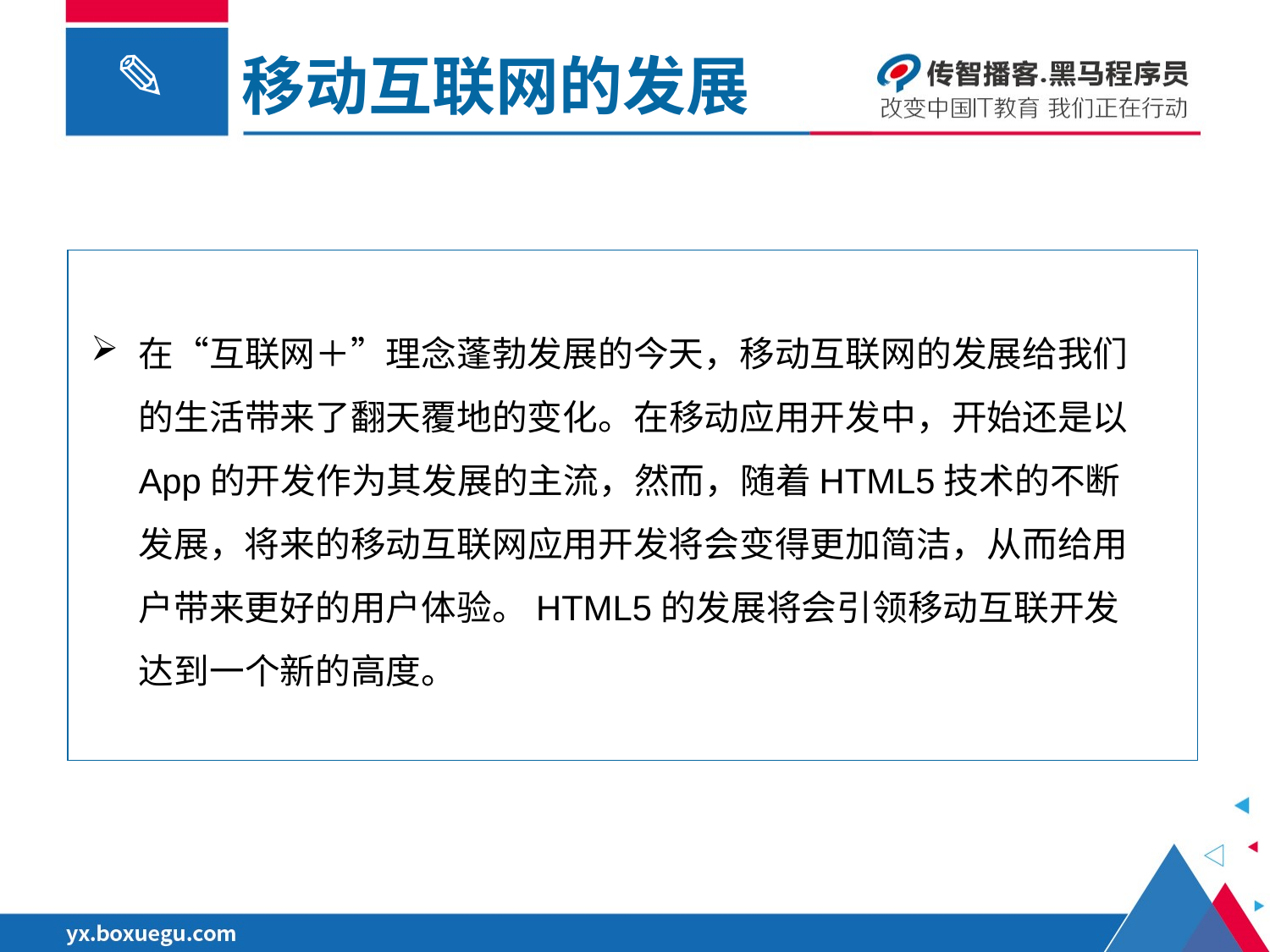

移动互联网的发展

在“互联网＋”理念蓬勃发展的今天，移动互联网的发展给我们的生活带来了翻天覆地的变化。在移动应用开发中，开始还是以App的开发作为其发展的主流，然而，随着HTML5技术的不断发展，将来的移动互联网应用开发将会变得更加简洁，从而给用户带来更好的用户体验。HTML5的发展将会引领移动互联开发达到一个新的高度。